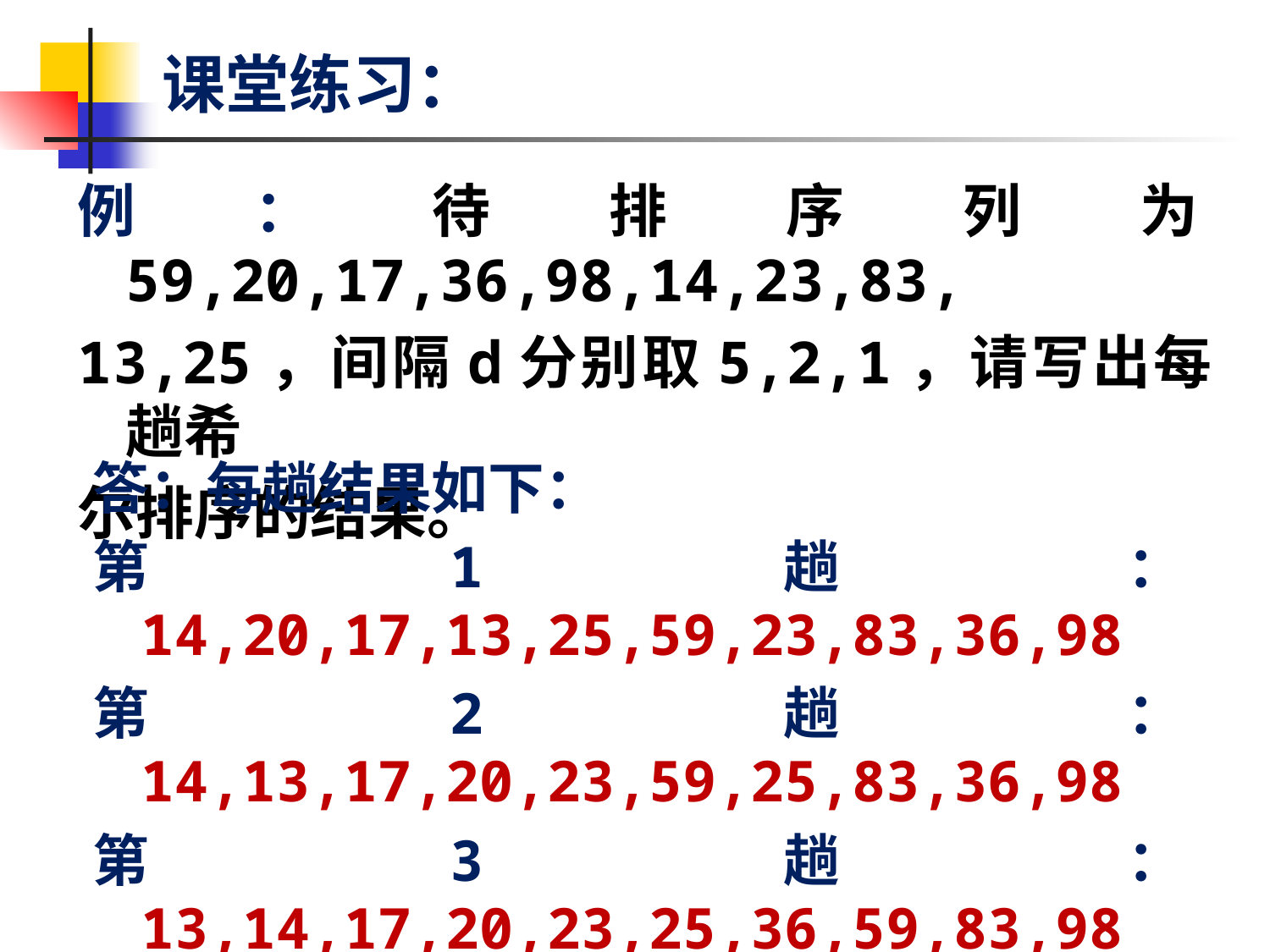

课堂练习：
例：待排序列为59,20,17,36,98,14,23,83,
13,25，间隔d分别取5,2,1，请写出每趟希
尔排序的结果。
答：每趟结果如下：
第1趟：14,20,17,13,25,59,23,83,36,98
第2趟：14,13,17,20,23,59,25,83,36,98
第3趟：13,14,17,20,23,25,36,59,83,98